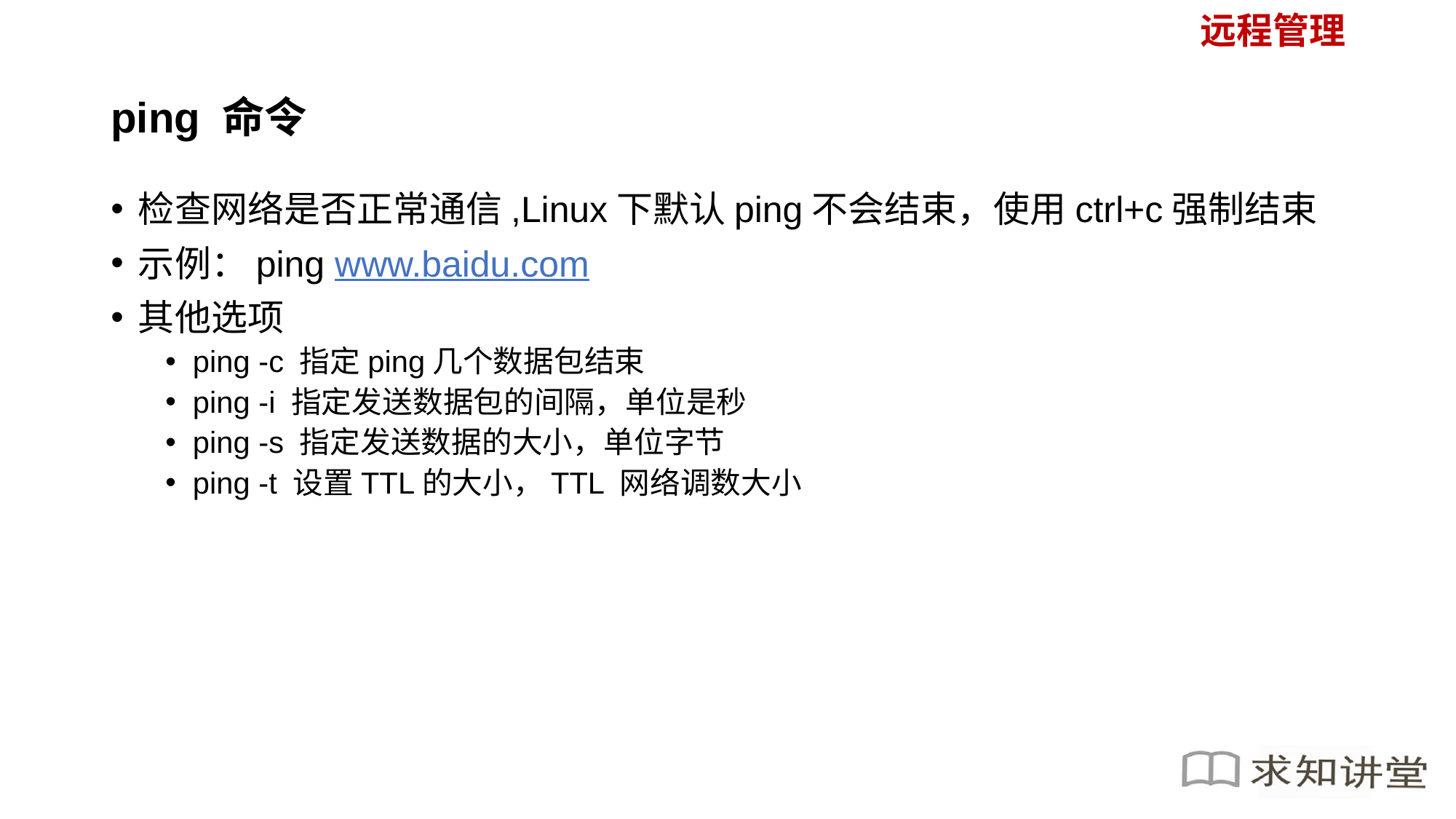

远程管理
# ping 命令
检查网络是否正常通信,Linux下默认ping不会结束，使用ctrl+c强制结束
示例：ping www.baidu.com
其他选项
ping -c 指定ping几个数据包结束
ping -i 指定发送数据包的间隔，单位是秒
ping -s 指定发送数据的大小，单位字节
ping -t 设置TTL的大小，TTL 网络调数大小